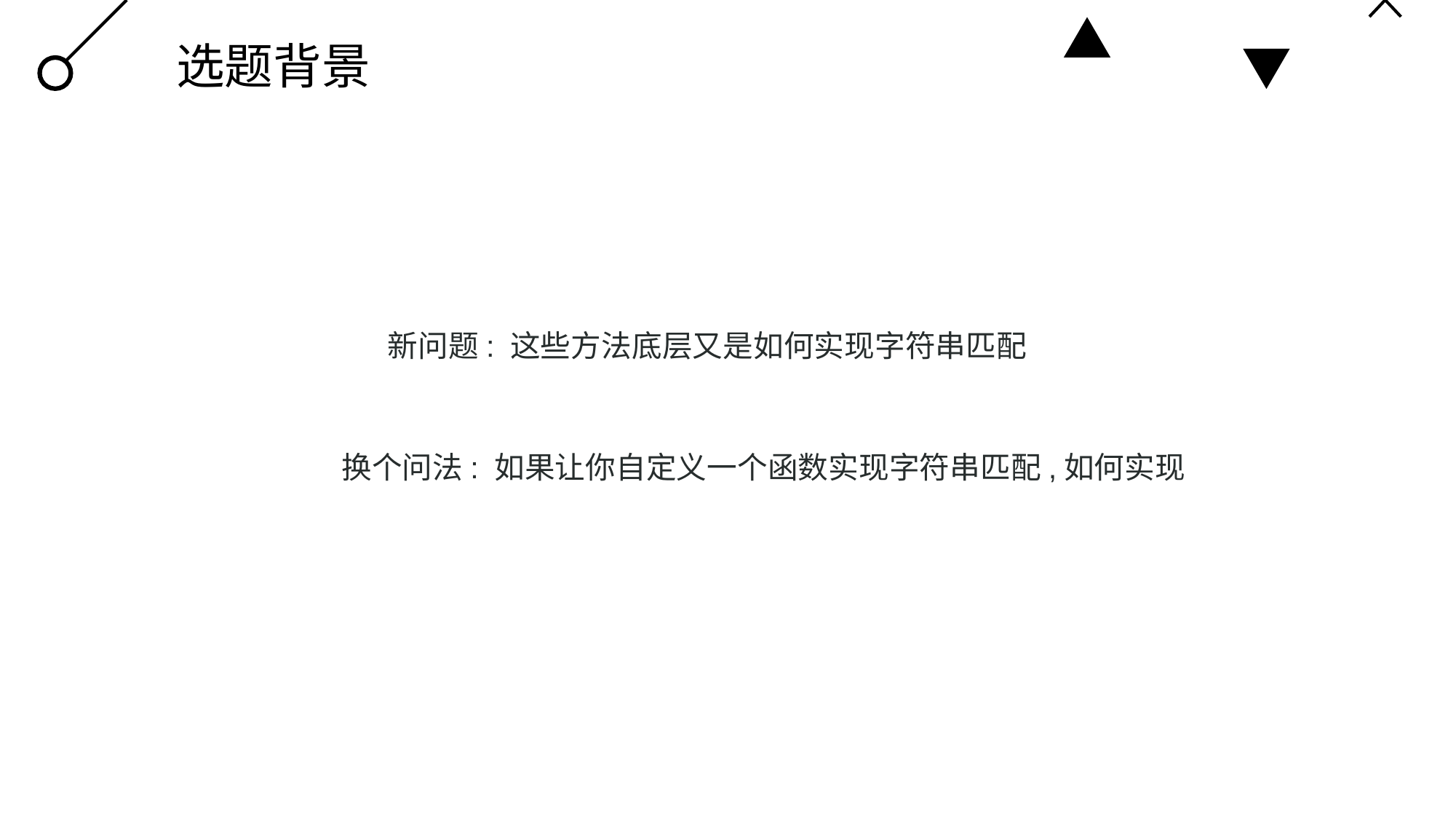

# 选题背景
新问题: 这些方法底层又是如何实现字符串匹配

换个问法: 如果让你自定义一个函数实现字符串匹配,如何实现